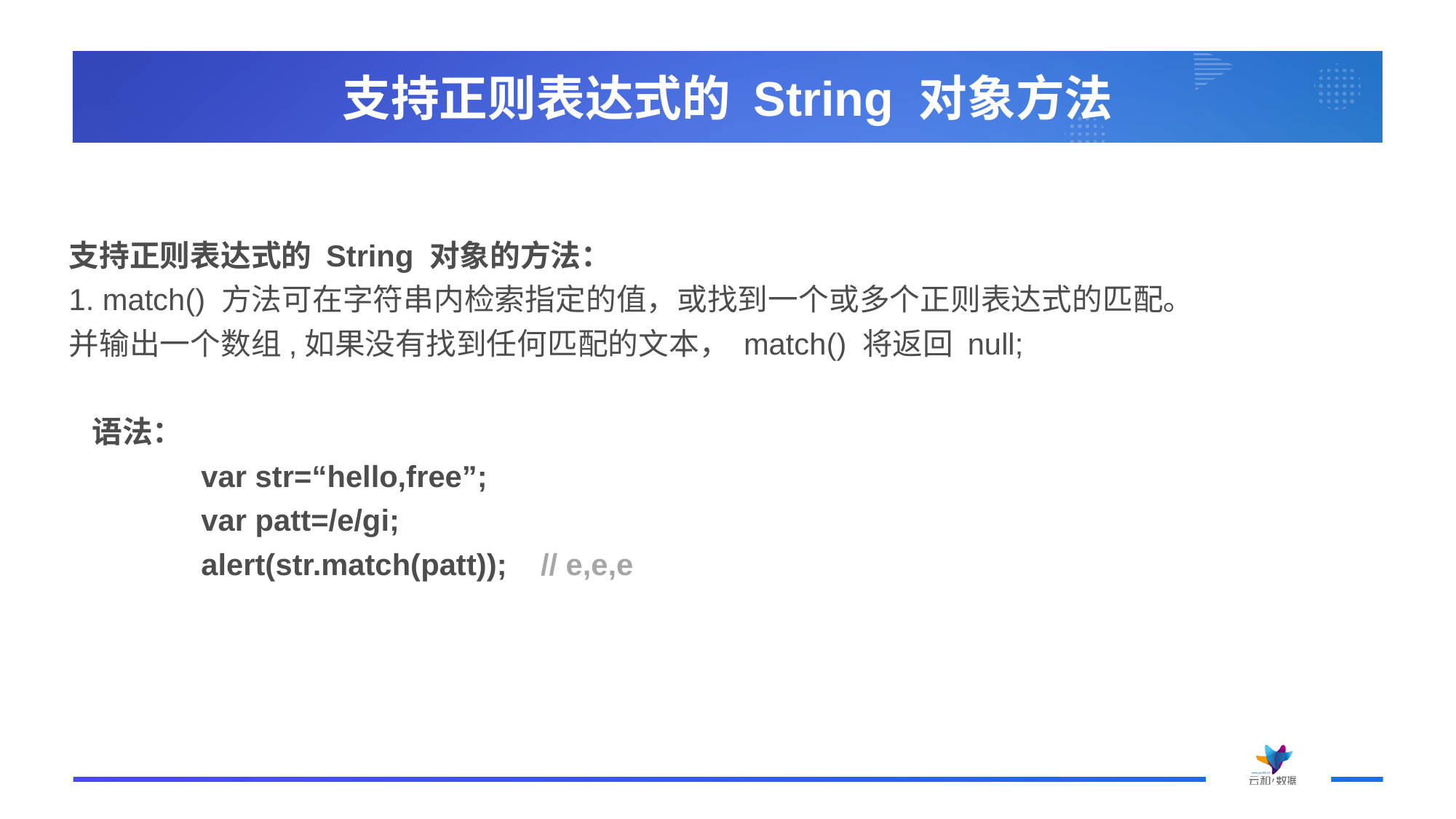

# 支持正则表达式的 String 对象方法
支持正则表达式的 String 对象的方法：
1. match() 方法可在字符串内检索指定的值，或找到一个或多个正则表达式的匹配。
并输出一个数组,如果没有找到任何匹配的文本， match() 将返回 null;

	语法：
		var str=“hello,free”;
		var patt=/e/gi;
		alert(str.match(patt));    // e,e,e